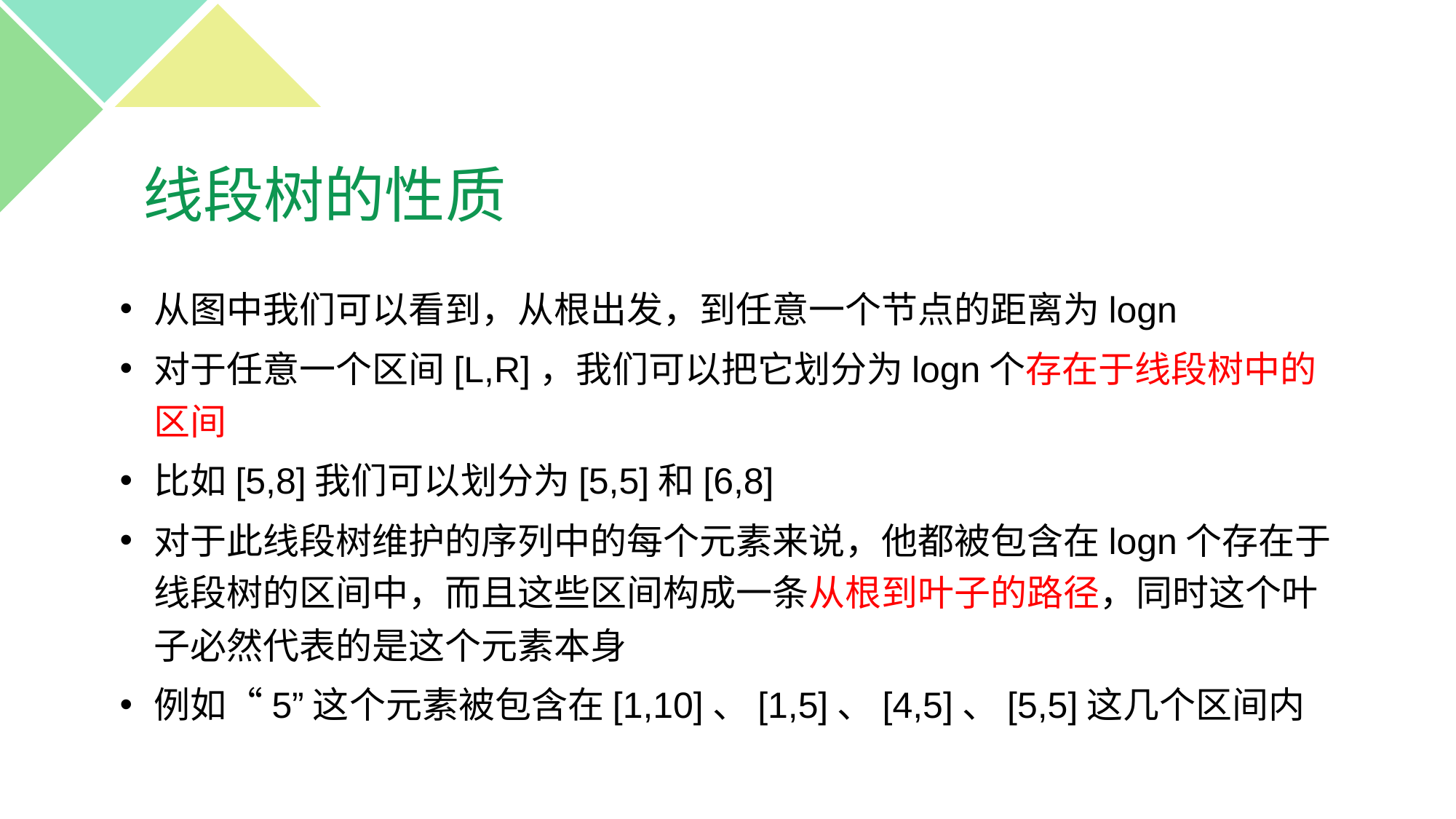

# 线段树的性质
从图中我们可以看到，从根出发，到任意一个节点的距离为logn
对于任意一个区间[L,R]，我们可以把它划分为logn个存在于线段树中的区间
比如[5,8]我们可以划分为[5,5]和[6,8]
对于此线段树维护的序列中的每个元素来说，他都被包含在logn个存在于线段树的区间中，而且这些区间构成一条从根到叶子的路径，同时这个叶子必然代表的是这个元素本身
例如“5”这个元素被包含在[1,10]、[1,5]、[4,5]、[5,5]这几个区间内